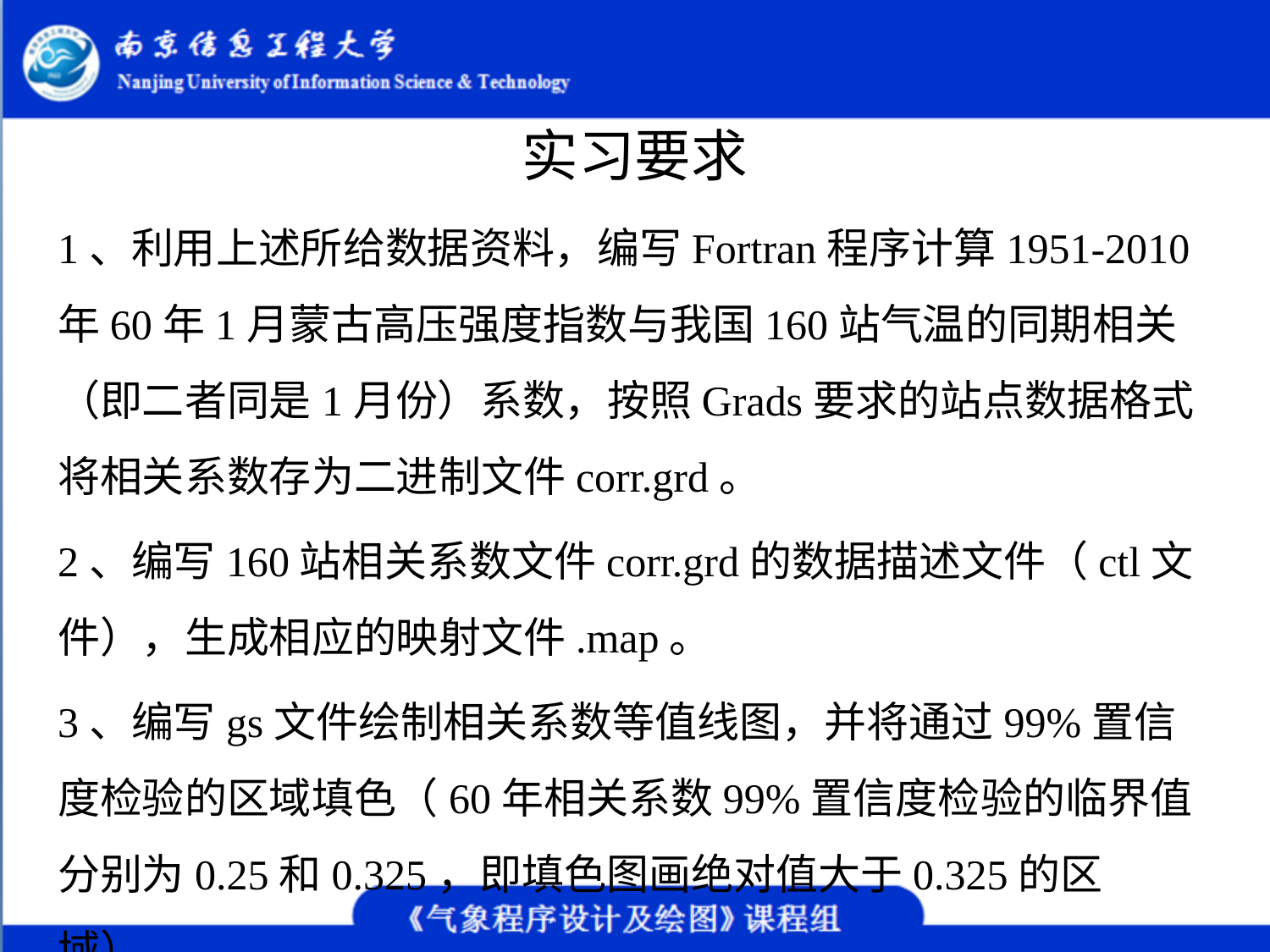

实习要求
1、利用上述所给数据资料，编写Fortran程序计算1951-2010年60年1月蒙古高压强度指数与我国160站气温的同期相关（即二者同是1月份）系数，按照Grads要求的站点数据格式将相关系数存为二进制文件corr.grd。
2、编写160站相关系数文件corr.grd的数据描述文件（ctl文件），生成相应的映射文件.map。
3、编写gs文件绘制相关系数等值线图，并将通过99%置信度检验的区域填色（60年相关系数99%置信度检验的临界值分别为0.25和0.325，即填色图画绝对值大于0.325的区域）。